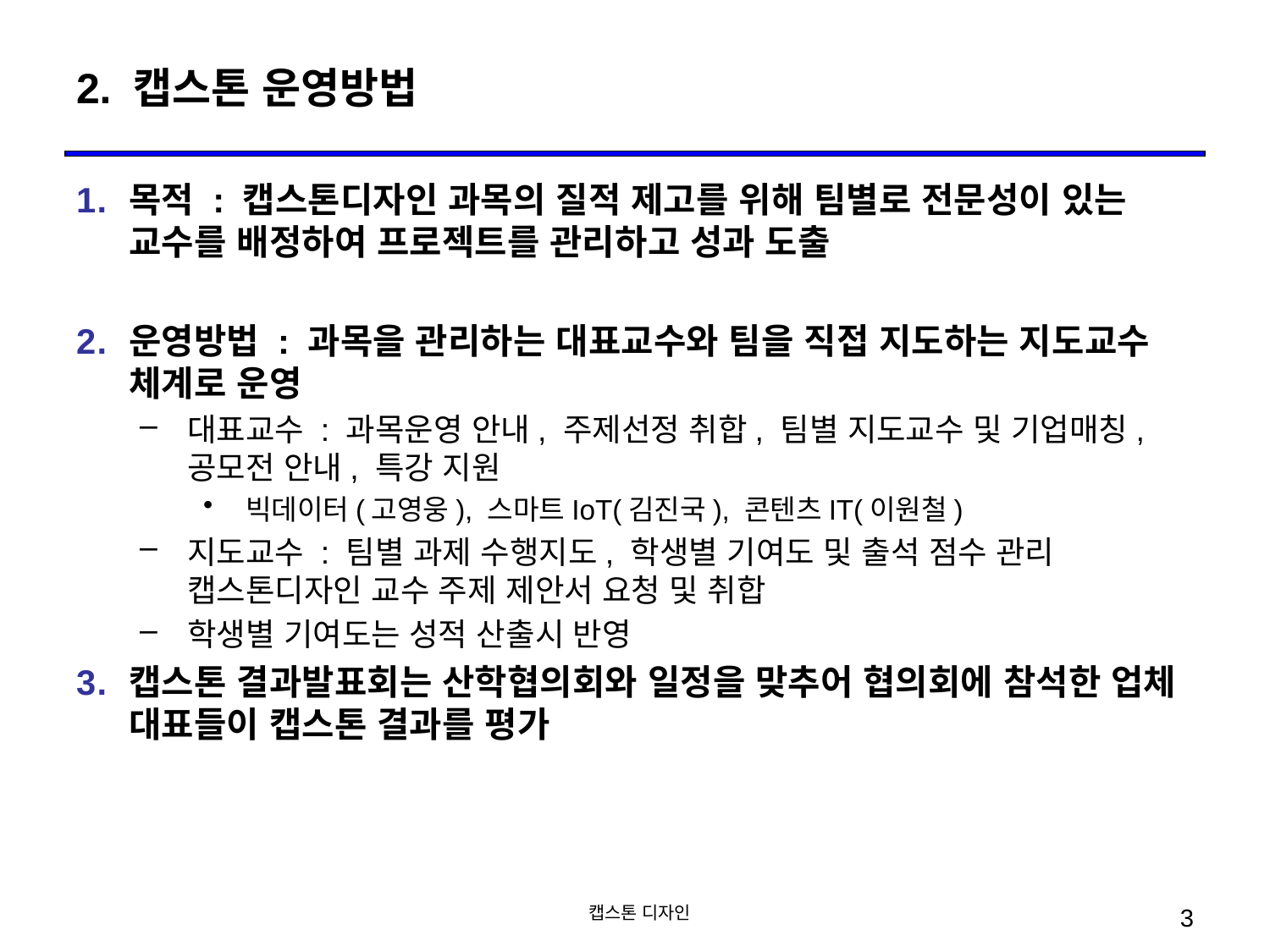

# 2. 캡스톤 운영방법
목적 : 캡스톤디자인 과목의 질적 제고를 위해 팀별로 전문성이 있는 교수를 배정하여 프로젝트를 관리하고 성과 도출

운영방법 : 과목을 관리하는 대표교수와 팀을 직접 지도하는 지도교수 체계로 운영
대표교수 : 과목운영 안내, 주제선정 취합, 팀별 지도교수 및 기업매칭, 공모전 안내, 특강 지원
빅데이터(고영웅), 스마트IoT(김진국), 콘텐츠IT(이원철)
지도교수 : 팀별 과제 수행지도, 학생별 기여도 및 출석 점수 관리 캡스톤디자인 교수 주제 제안서 요청 및 취합
학생별 기여도는 성적 산출시 반영
캡스톤 결과발표회는 산학협의회와 일정을 맞추어 협의회에 참석한 업체 대표들이 캡스톤 결과를 평가

 캡스톤 디자인
3